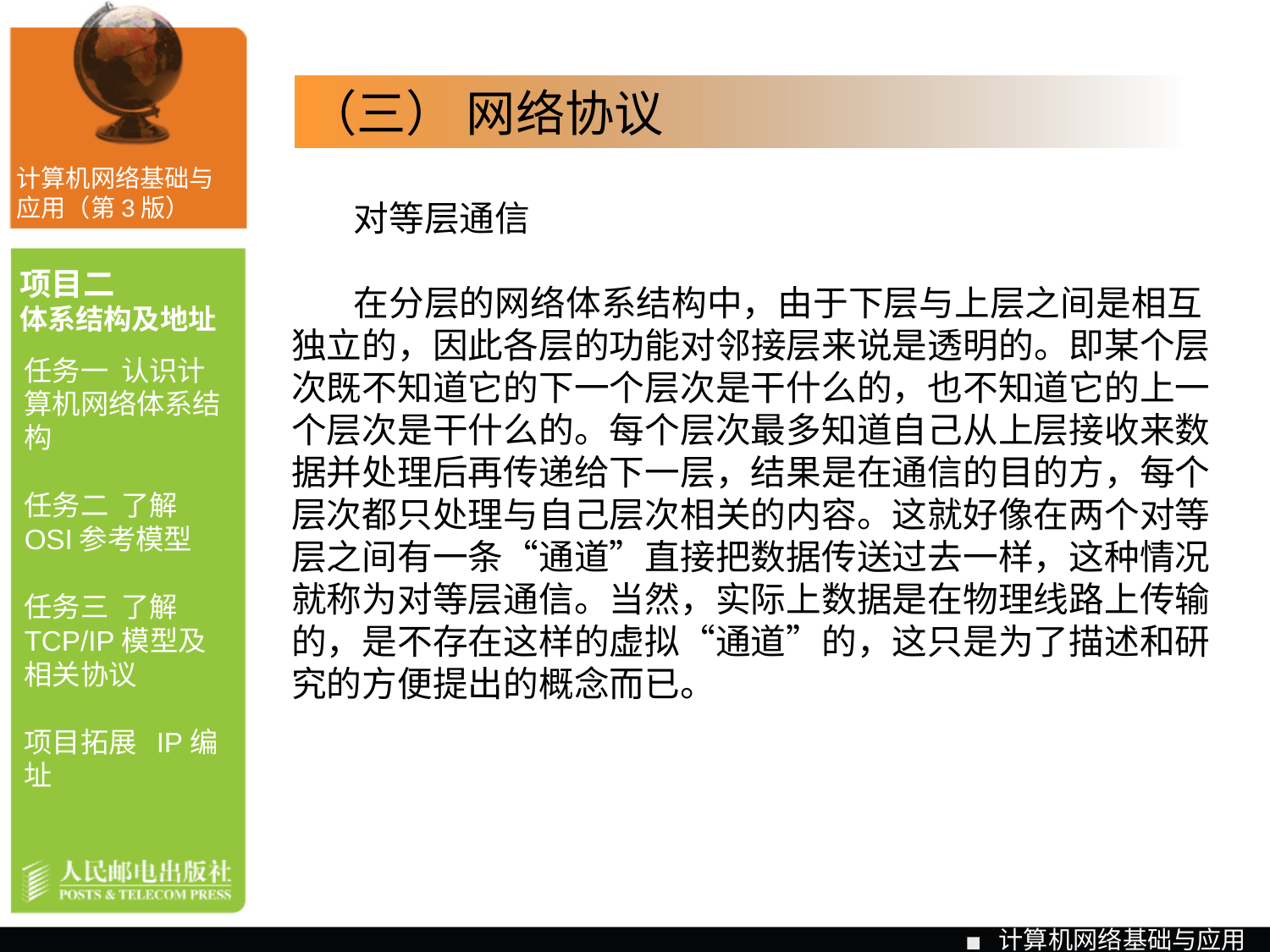

（三） 网络协议
计算机网络基础与应用（第3版）
对等层通信

在分层的网络体系结构中，由于下层与上层之间是相互独立的，因此各层的功能对邻接层来说是透明的。即某个层次既不知道它的下一个层次是干什么的，也不知道它的上一个层次是干什么的。每个层次最多知道自己从上层接收来数据并处理后再传递给下一层，结果是在通信的目的方，每个层次都只处理与自己层次相关的内容。这就好像在两个对等层之间有一条“通道”直接把数据传送过去一样，这种情况就称为对等层通信。当然，实际上数据是在物理线路上传输的，是不存在这样的虚拟“通道”的，这只是为了描述和研究的方便提出的概念而已。
项目二
体系结构及地址
任务一  认识计算机网络体系结构

任务二  了解OSI参考模型

任务三  了解TCP/IP模型及相关协议

项目拓展  IP编址

计算机网络基础与应用